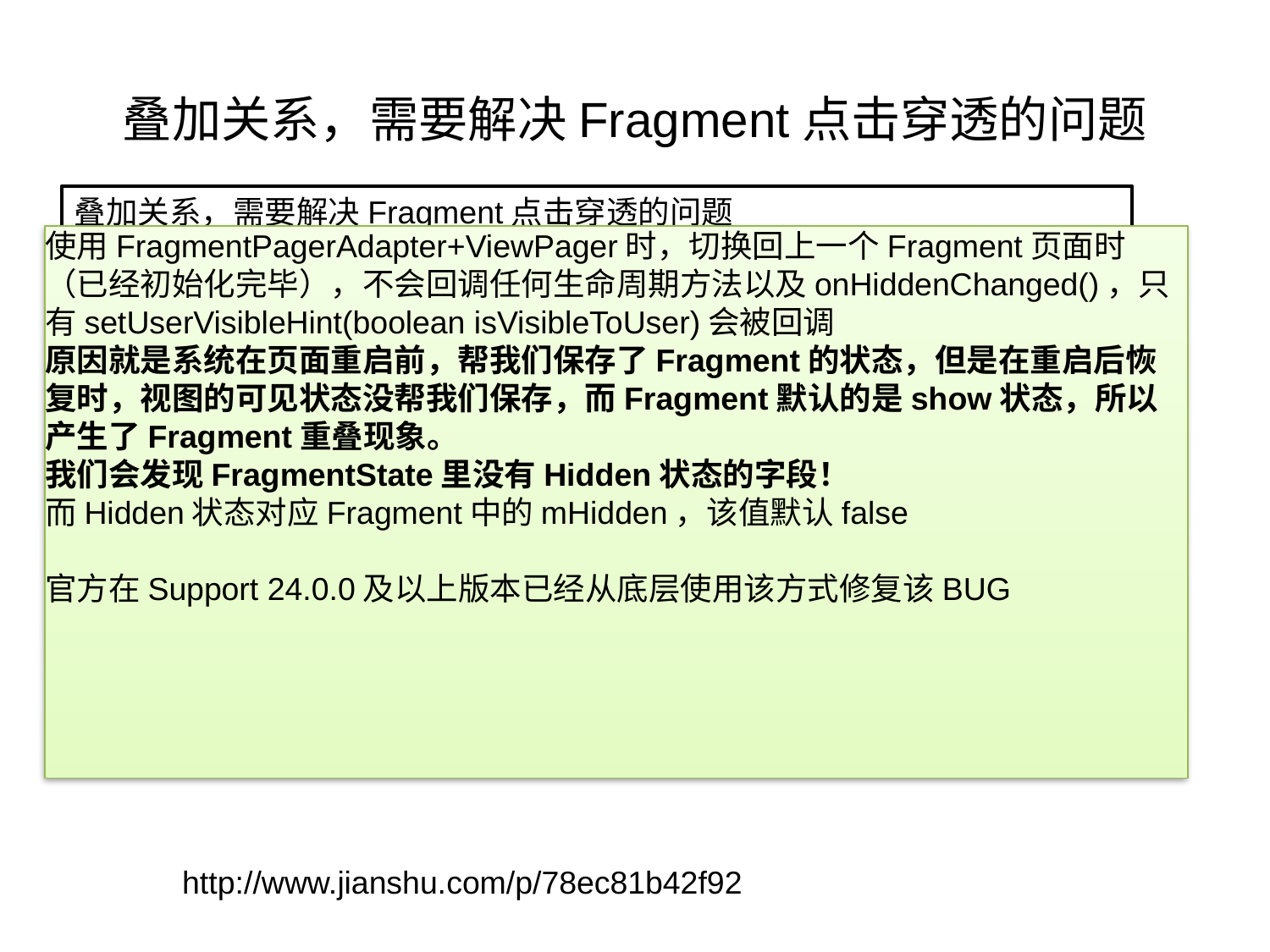

# 叠加关系，需要解决Fragment点击穿透的问题
叠加关系，需要解决Fragment点击穿透的问题
@Override
public View onCreateView(LayoutInflater inflater, ViewGroup container,
	Bundle savedInstanceState) {
    View view = inflater.inflate(R.layout.activity_bs_bookstore, null);
    view.setOnTouchListener(this);
}
@Override
public boolean onTouch(View v, MotionEvent event) {
return true;
}

使用FragmentPagerAdapter+ViewPager时，切换回上一个Fragment页面时（已经初始化完毕），不会回调任何生命周期方法以及onHiddenChanged()，只有setUserVisibleHint(boolean isVisibleToUser)会被回调
原因就是系统在页面重启前，帮我们保存了Fragment的状态，但是在重启后恢复时，视图的可见状态没帮我们保存，而Fragment默认的是show状态，所以产生了Fragment重叠现象。
我们会发现FragmentState里没有Hidden状态的字段！
而Hidden状态对应Fragment中的mHidden，该值默认false

官方在Support 24.0.0及以上版本已经从底层使用该方式修复该BUG

http://www.jianshu.com/p/78ec81b42f92